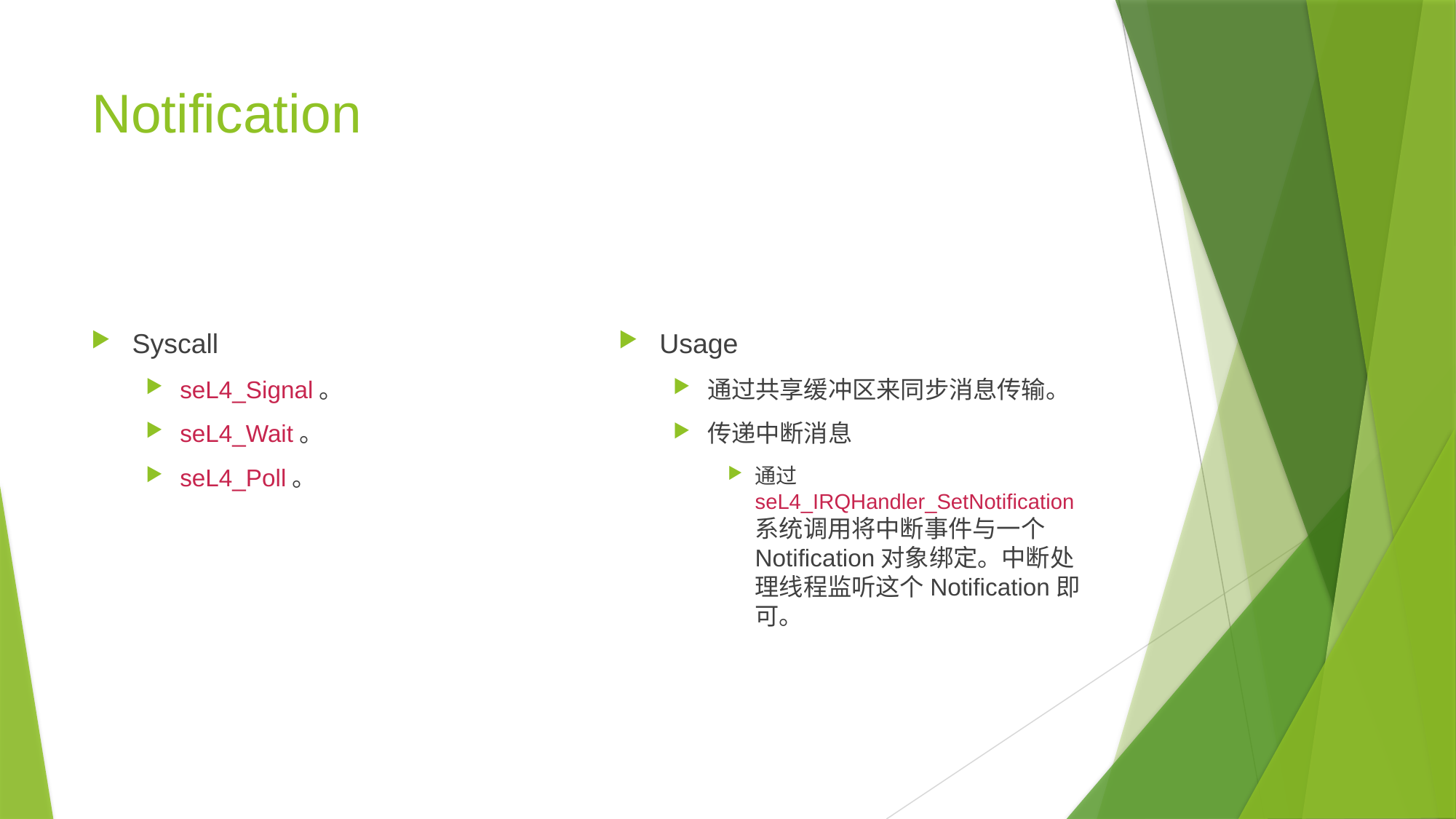

# Notification
Syscall
seL4_Signal。
seL4_Wait。
seL4_Poll。

Usage
通过共享缓冲区来同步消息传输。
传递中断消息
通过seL4_IRQHandler_SetNotification系统调用将中断事件与一个Notification对象绑定。中断处理线程监听这个Notification即可。